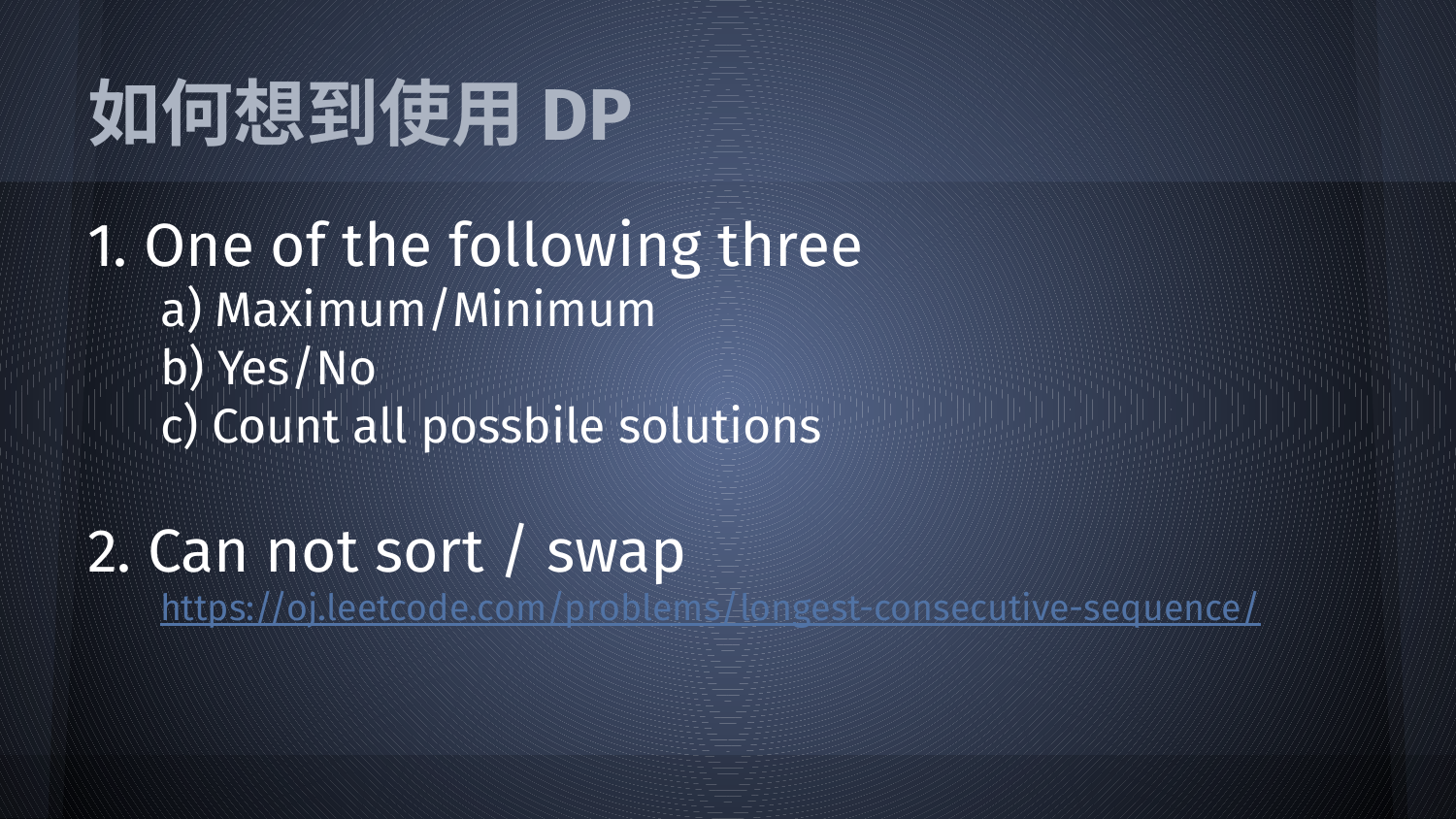

# 如何想到使用DP
1. One of the following three
a) Maximum/Minimum
b) Yes/No
c) Count all possbile solutions

2. Can not sort / swap
https://oj.leetcode.com/problems/longest-consecutive-sequence/